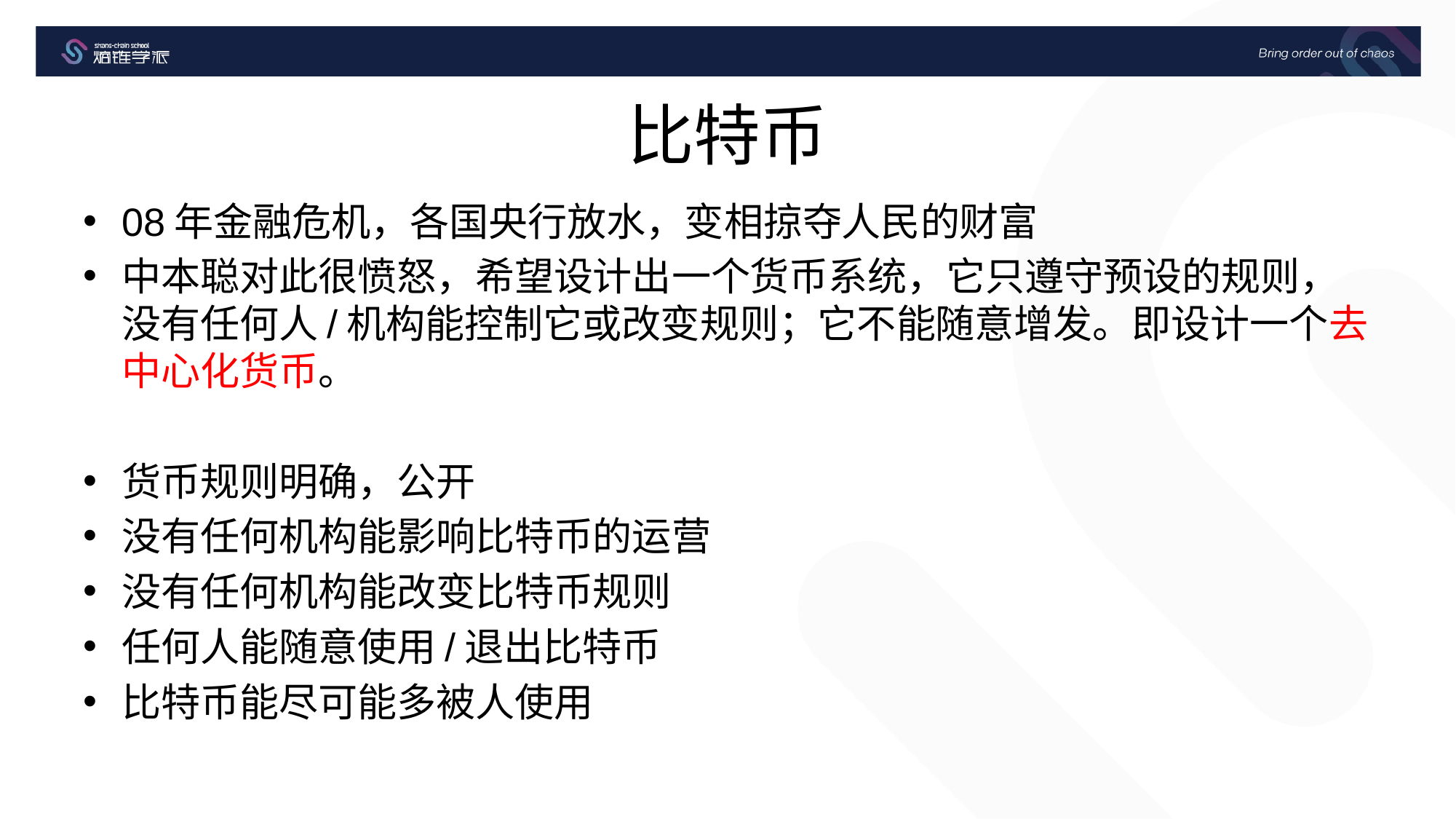

# 比特币
08年金融危机，各国央行放水，变相掠夺人民的财富
中本聪对此很愤怒，希望设计出一个货币系统，它只遵守预设的规则，没有任何人/机构能控制它或改变规则；它不能随意增发。即设计一个去中心化货币。

货币规则明确，公开
没有任何机构能影响比特币的运营
没有任何机构能改变比特币规则
任何人能随意使用/退出比特币
比特币能尽可能多被人使用